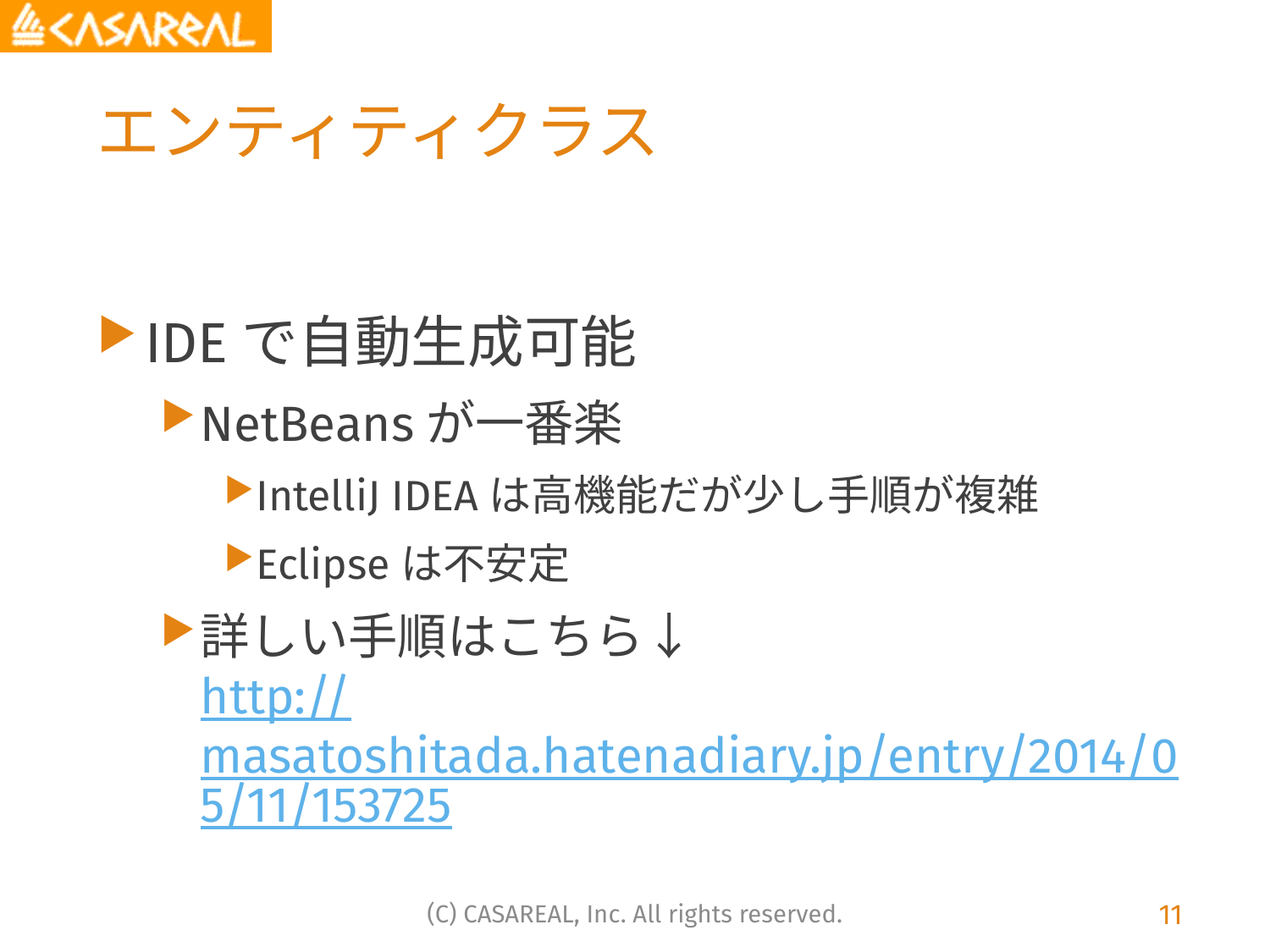

# エンティティクラス
IDEで自動生成可能
NetBeansが一番楽
IntelliJ IDEAは高機能だが少し手順が複雑
Eclipseは不安定
詳しい手順はこちら↓
http://masatoshitada.hatenadiary.jp/entry/2014/05/11/153725
(C) CASAREAL, Inc. All rights reserved.
11